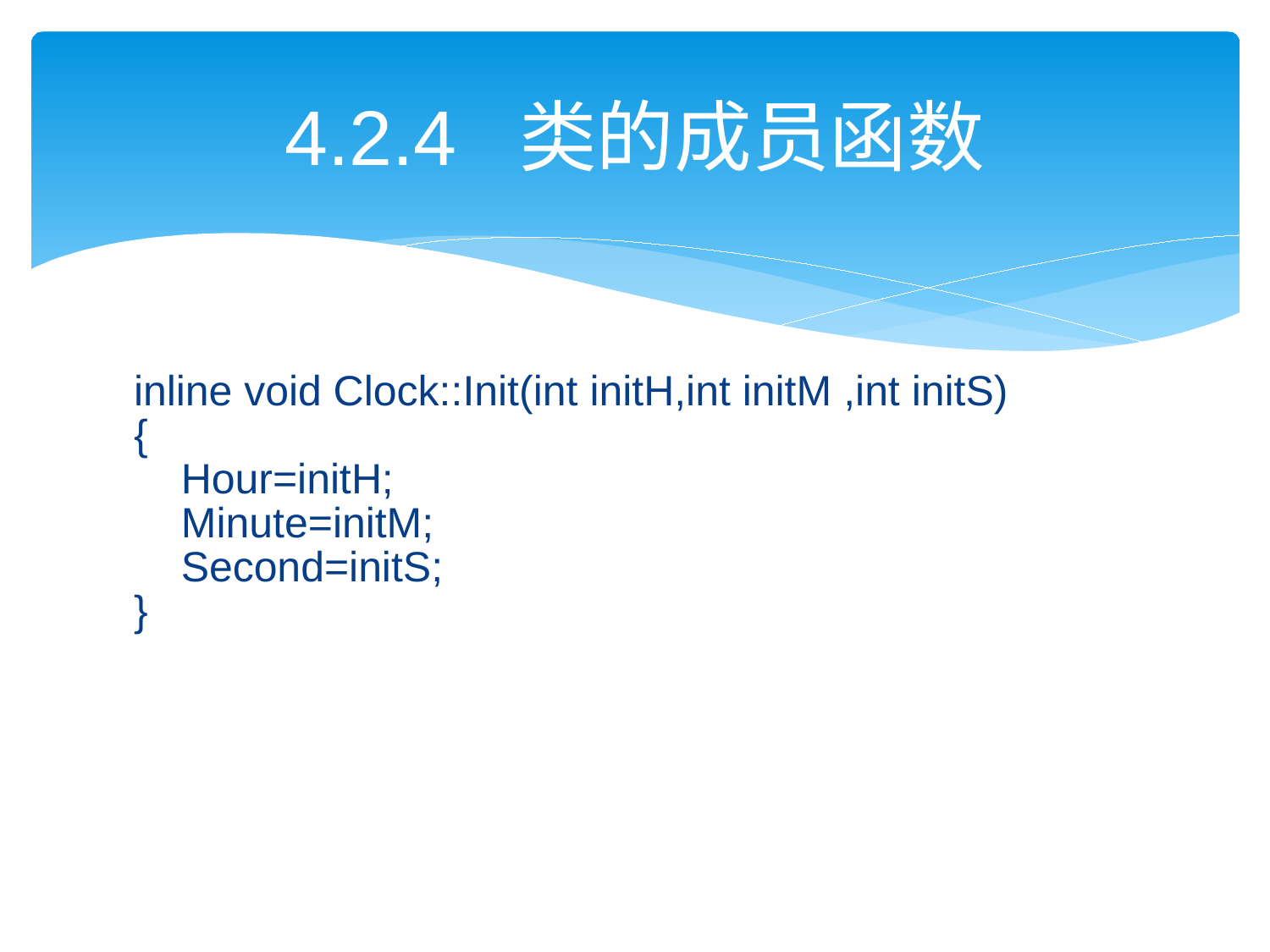

# 4.2.4  类的成员函数
inline void Clock::Init(int initH,int initM ,int initS)
{
    Hour=initH;
    Minute=initM;
    Second=initS;
}